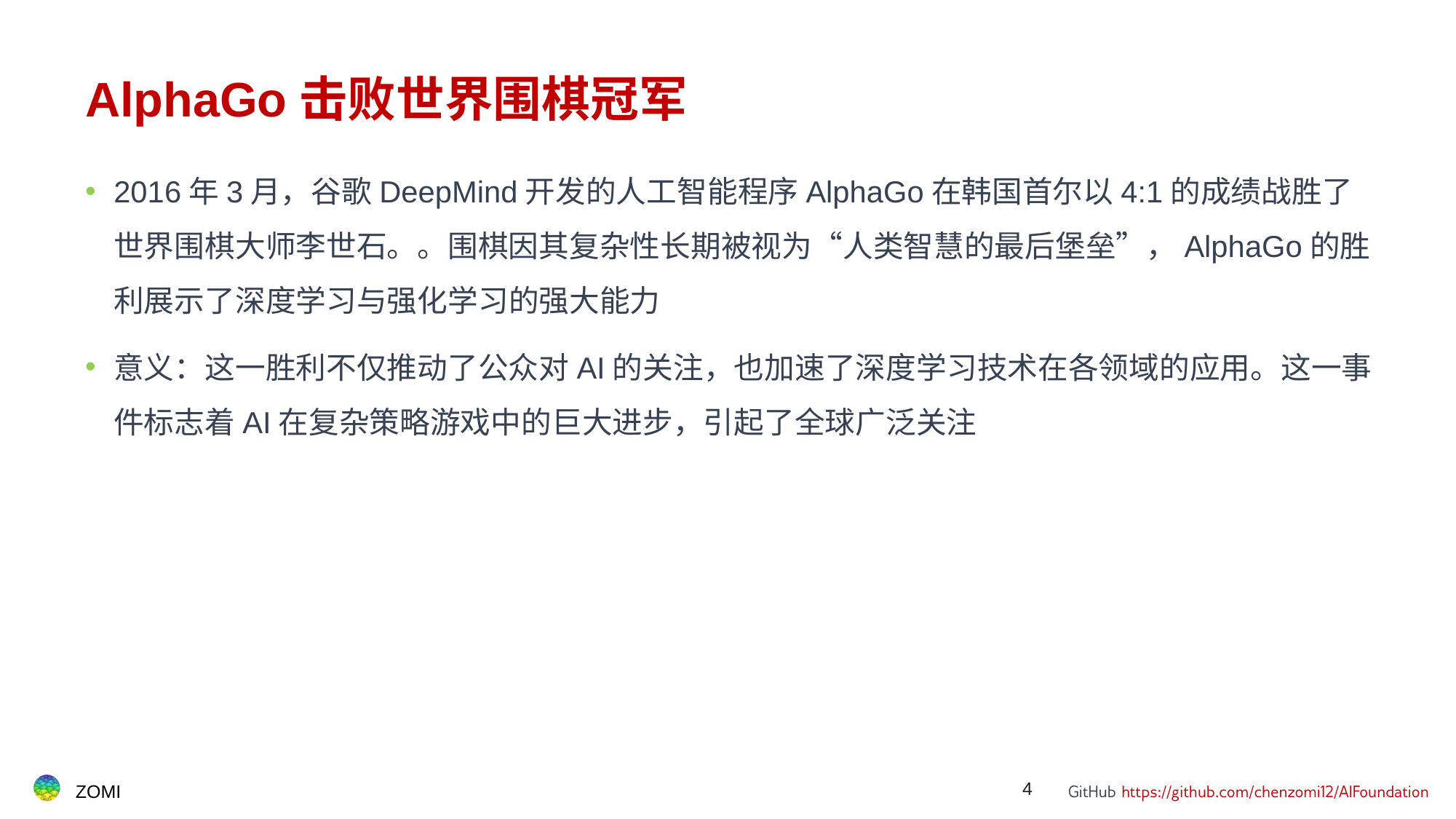

# AlphaGo击败世界围棋冠军
2016年3月，谷歌DeepMind开发的人工智能程序AlphaGo在韩国首尔以4:1的成绩战胜了世界围棋大师李世石。。围棋因其复杂性长期被视为“人类智慧的最后堡垒”，AlphaGo的胜利展示了深度学习与强化学习的强大能力
意义：这一胜利不仅推动了公众对AI的关注，也加速了深度学习技术在各领域的应用。这一事件标志着AI在复杂策略游戏中的巨大进步，引起了全球广泛关注